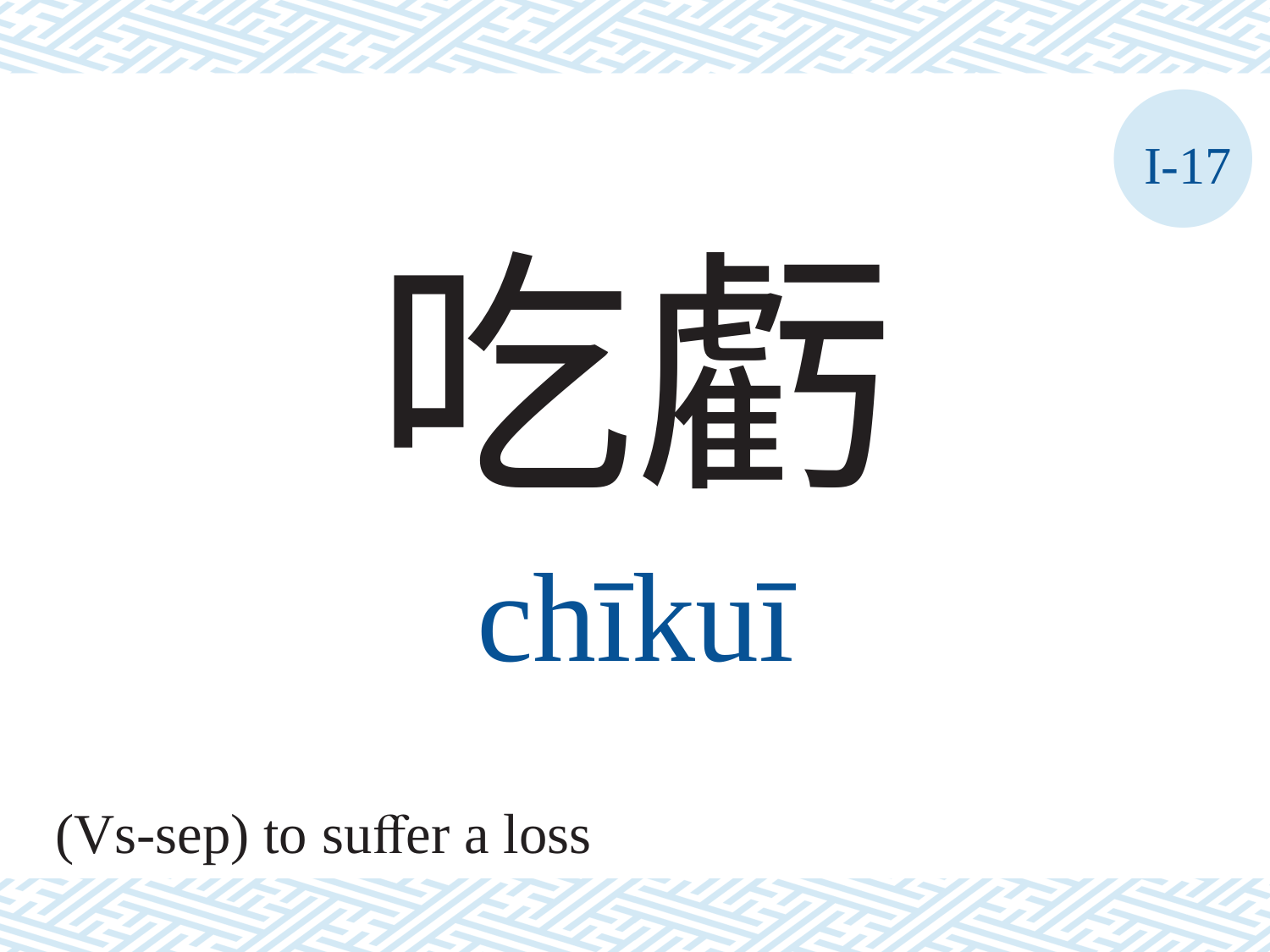

I-17
吃虧
chīkuī
(Vs-sep) to suﬀer a loss